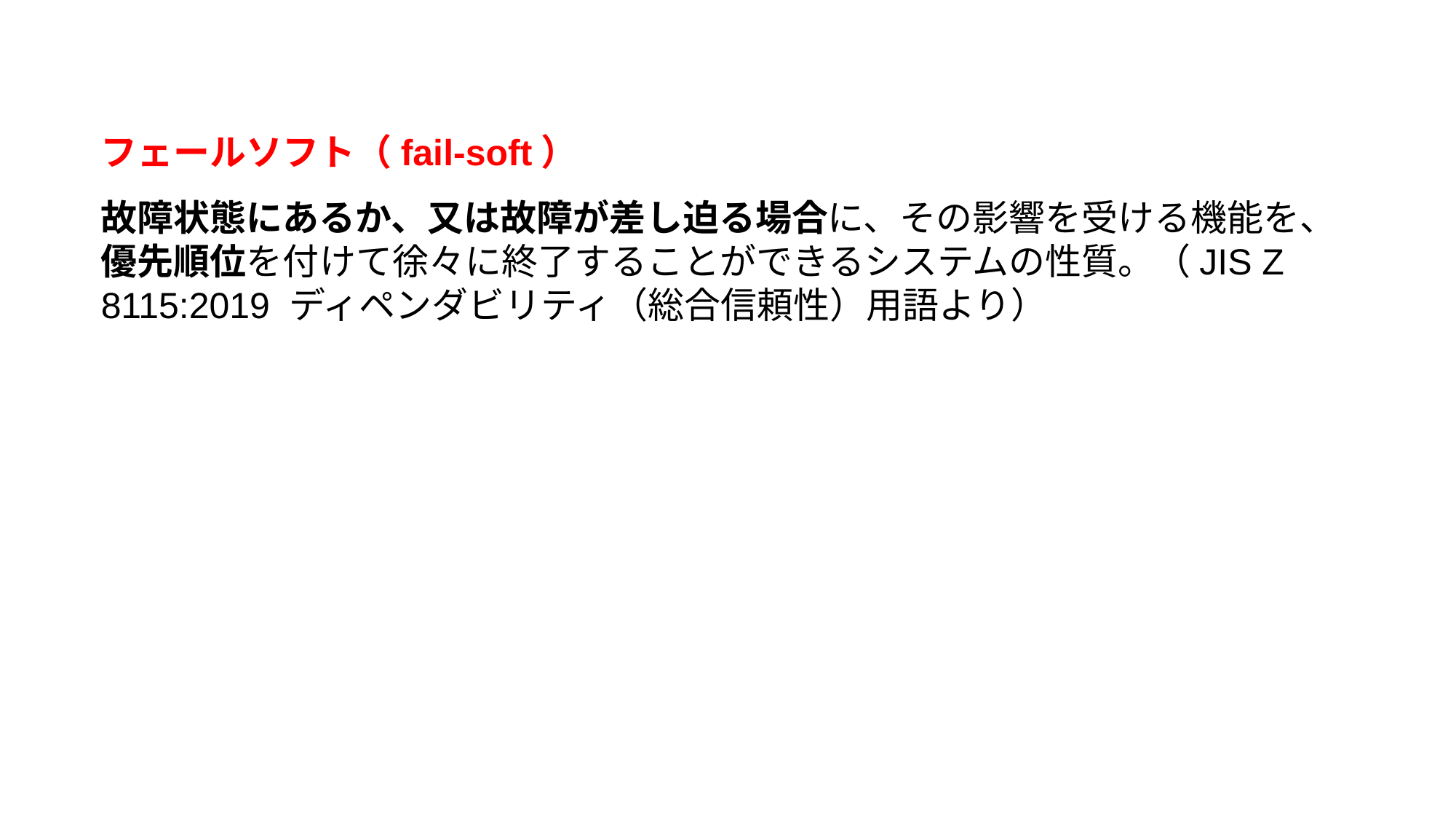

フェールソフト（fail-soft）

故障状態にあるか、又は故障が差し迫る場合に、その影響を受ける機能を、優先順位を付けて徐々に終了することができるシステムの性質。（JIS Z 8115:2019 ディペンダビリティ（総合信頼性）用語より）